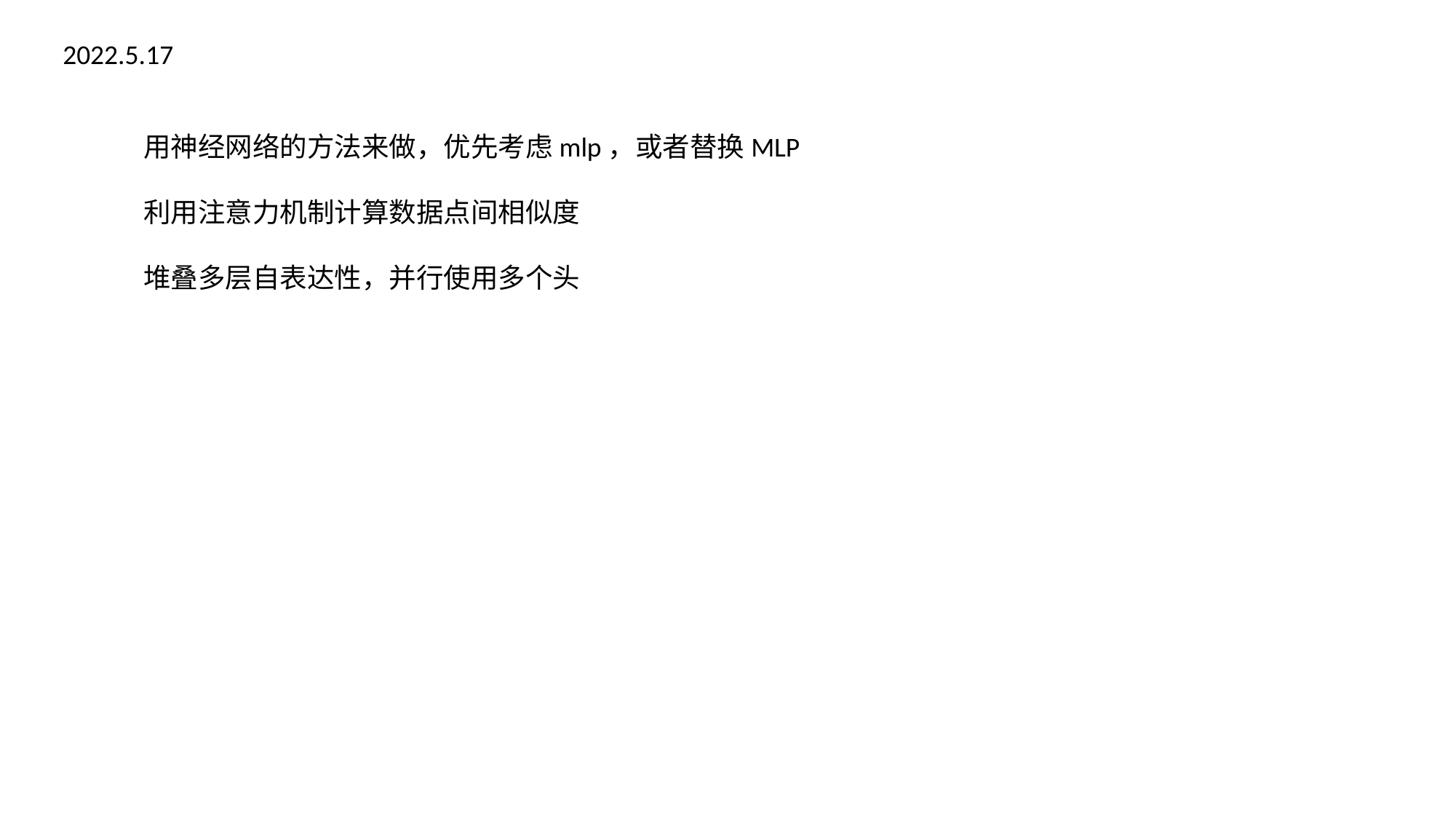

2022.5.17
用神经网络的方法来做，优先考虑mlp，或者替换MLP

利用注意力机制计算数据点间相似度

堆叠多层自表达性，并行使用多个头